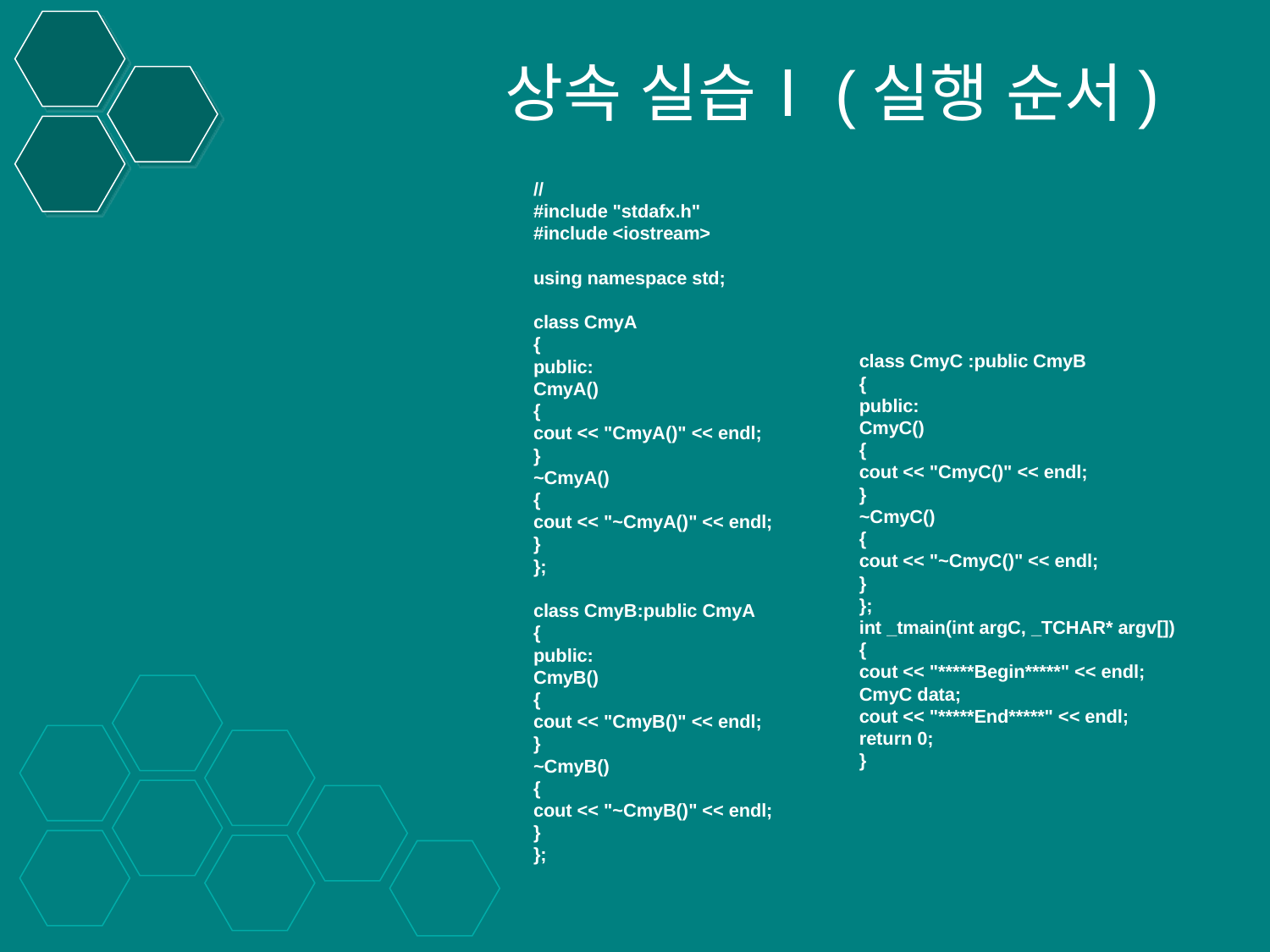

# 상속 실습Ⅰ(실행 순서)
//
#include "stdafx.h"
#include <iostream>

using namespace std;

class CmyA
{
public:
CmyA()
{
cout << "CmyA()" << endl;
}
~CmyA()
{
cout << "~CmyA()" << endl;
}
};

class CmyB:public CmyA
{
public:
CmyB()
{
cout << "CmyB()" << endl;
}
~CmyB()
{
cout << "~CmyB()" << endl;
}
};

class CmyC :public CmyB
{
public:
CmyC()
{
cout << "CmyC()" << endl;
}
~CmyC()
{
cout << "~CmyC()" << endl;
}
};
int _tmain(int argC, _TCHAR* argv[])
{
cout << "*****Begin*****" << endl;
CmyC data;
cout << "*****End*****" << endl;
return 0;
}